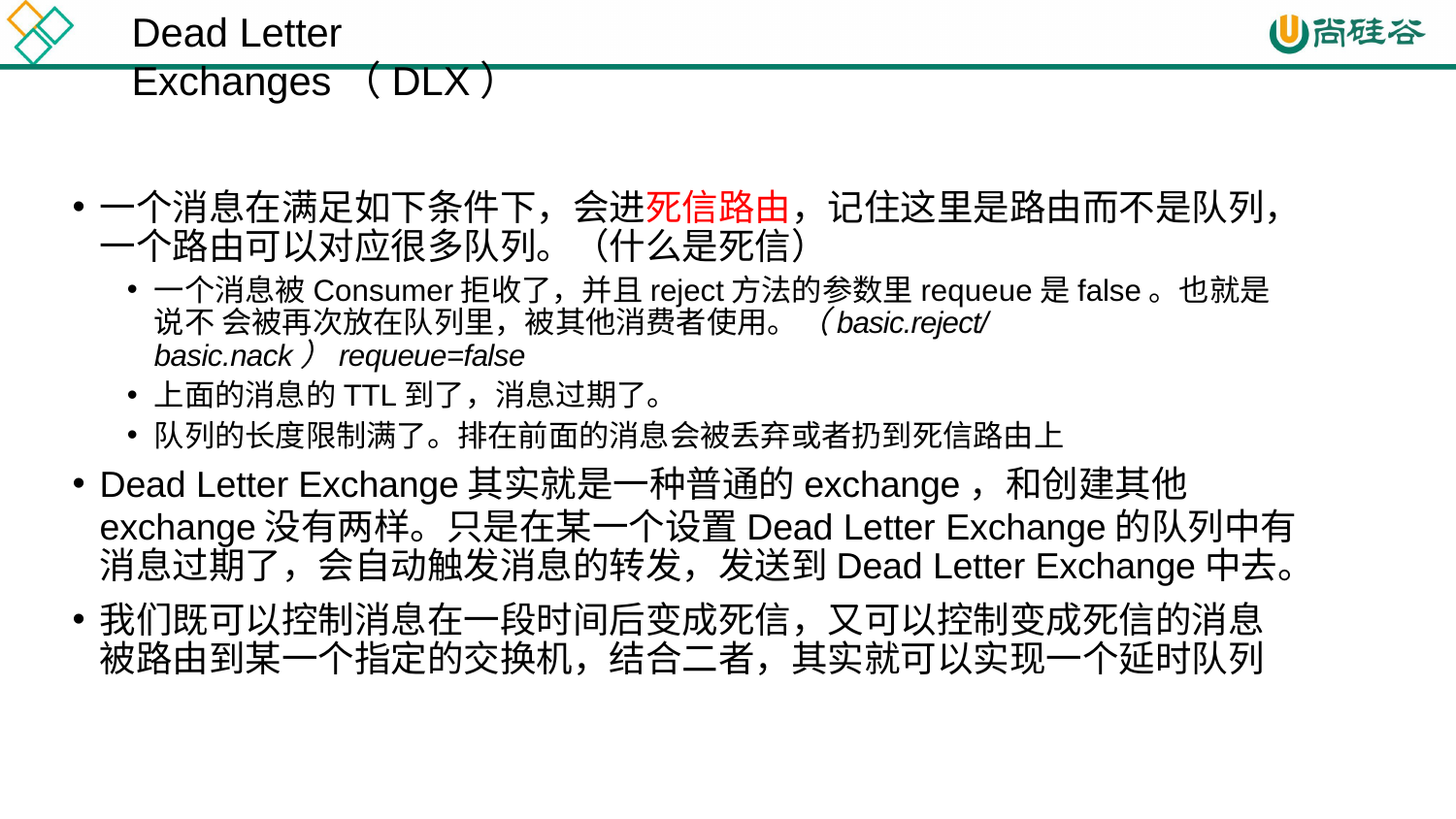

# Dead Letter Exchanges（DLX）
一个消息在满足如下条件下，会进死信路由，记住这里是路由而不是队列， 一个路由可以对应很多队列。（什么是死信）
一个消息被Consumer拒收了，并且reject方法的参数里requeue是false。也就是说不 会被再次放在队列里，被其他消费者使用。（basic.reject/ basic.nack）requeue=false
上面的消息的TTL到了，消息过期了。
队列的长度限制满了。排在前面的消息会被丢弃或者扔到死信路由上
Dead Letter Exchange其实就是一种普通的exchange，和创建其他
exchange没有两样。只是在某一个设置Dead Letter Exchange的队列中有 消息过期了，会自动触发消息的转发，发送到Dead Letter Exchange中去。
我们既可以控制消息在一段时间后变成死信，又可以控制变成死信的消息 被路由到某一个指定的交换机，结合二者，其实就可以实现一个延时队列